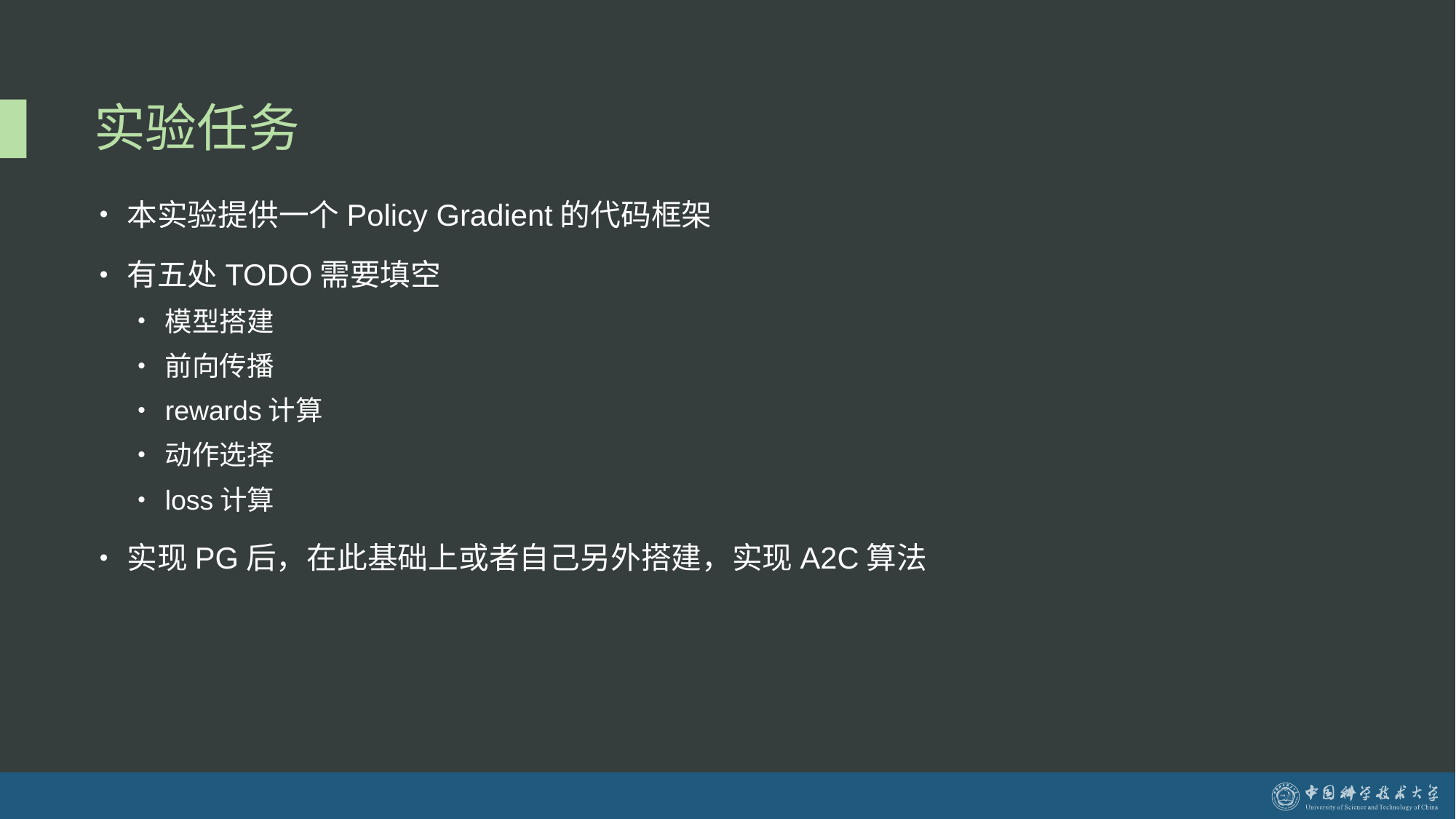

# 实验任务
本实验提供一个Policy Gradient的代码框架
有五处TODO需要填空
模型搭建
前向传播
rewards计算
动作选择
loss计算
实现PG后，在此基础上或者自己另外搭建，实现A2C算法